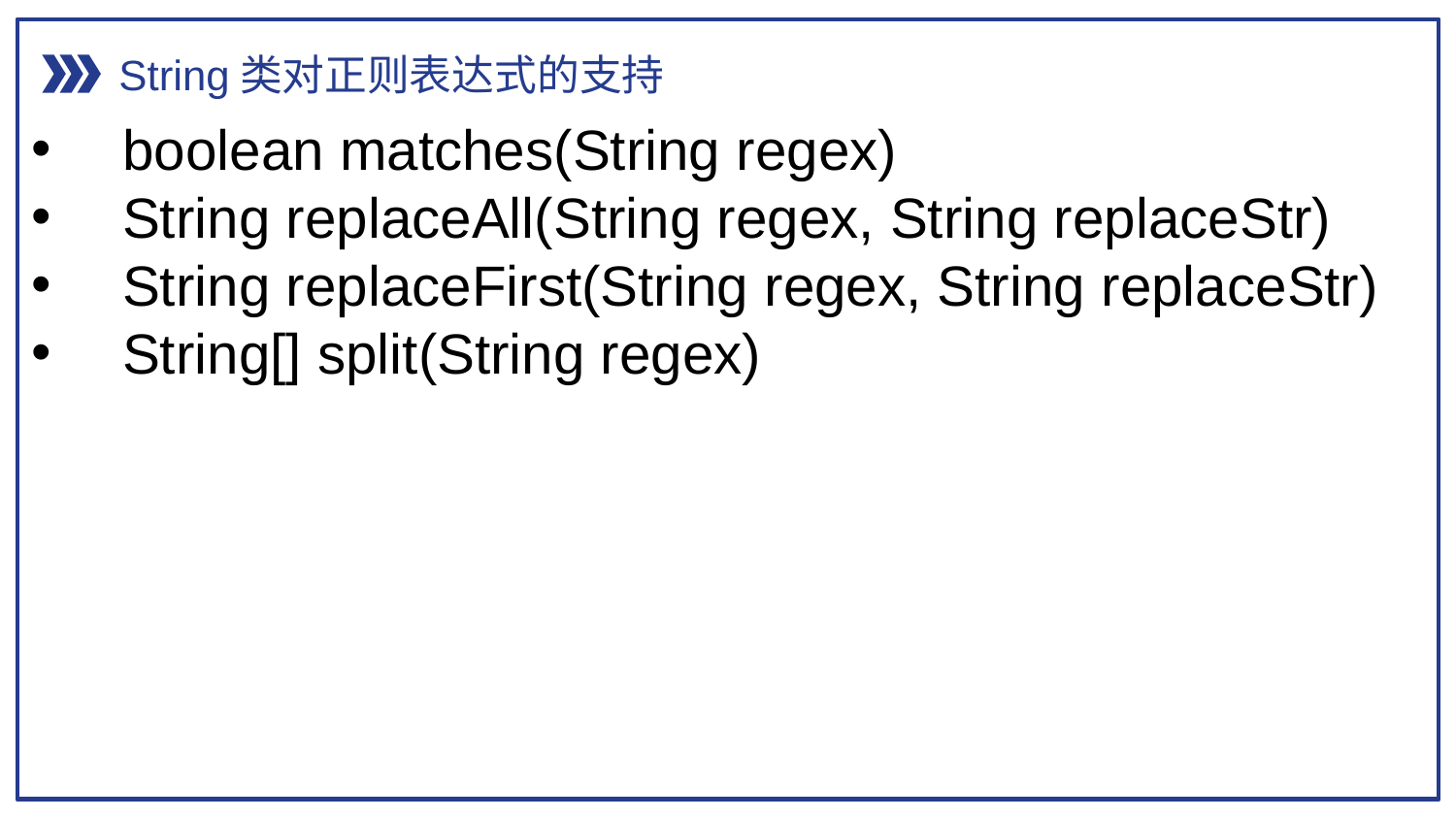

String类对正则表达式的支持

boolean matches(String regex)
String replaceAll(String regex, String replaceStr)
String replaceFirst(String regex, String replaceStr)
String[] split(String regex)